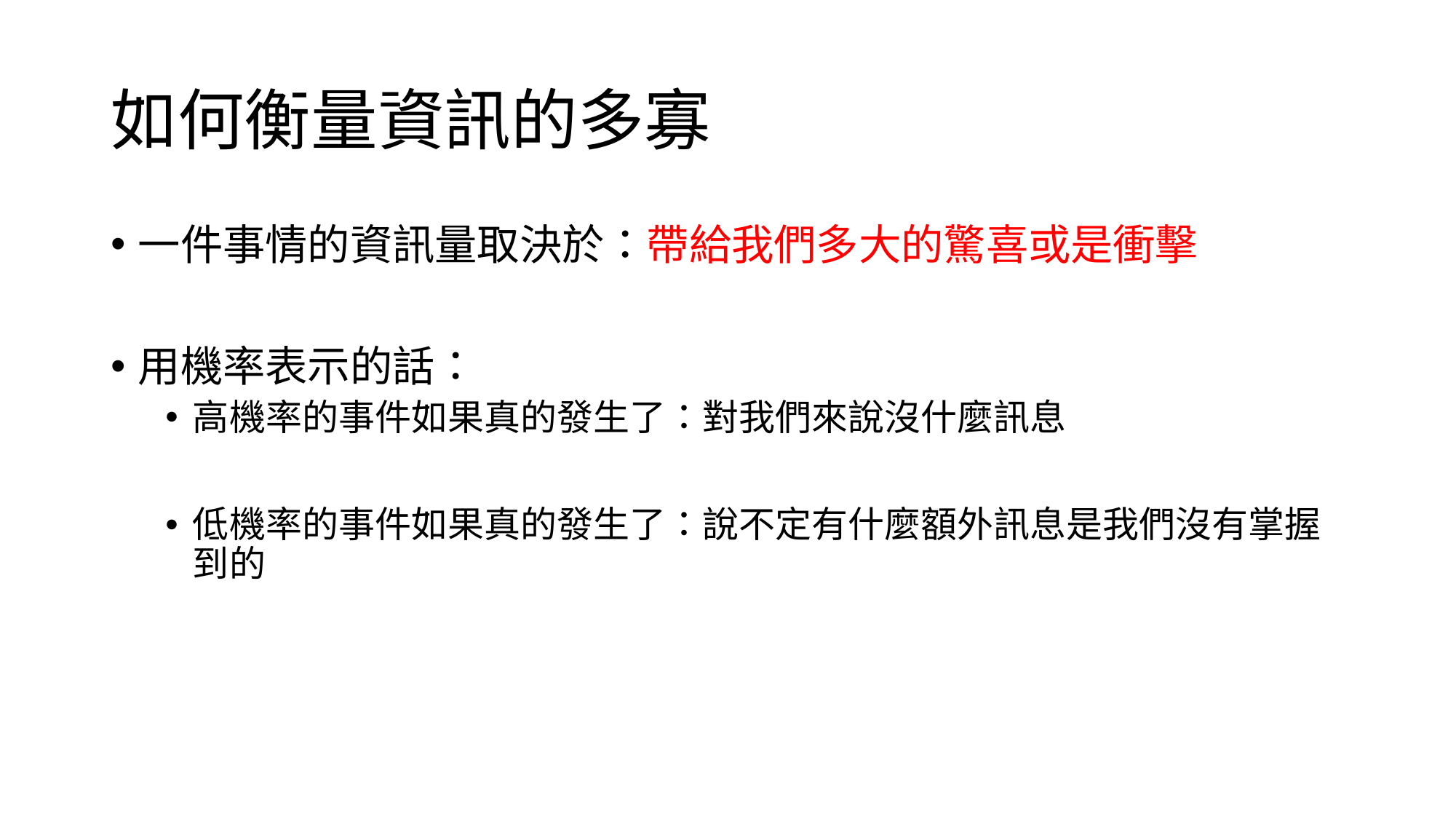

# 如何衡量資訊的多寡
一件事情的資訊量取決於：帶給我們多大的驚喜或是衝擊

用機率表示的話：
高機率的事件如果真的發生了：對我們來說沒什麼訊息

低機率的事件如果真的發生了：說不定有什麼額外訊息是我們沒有掌握到的